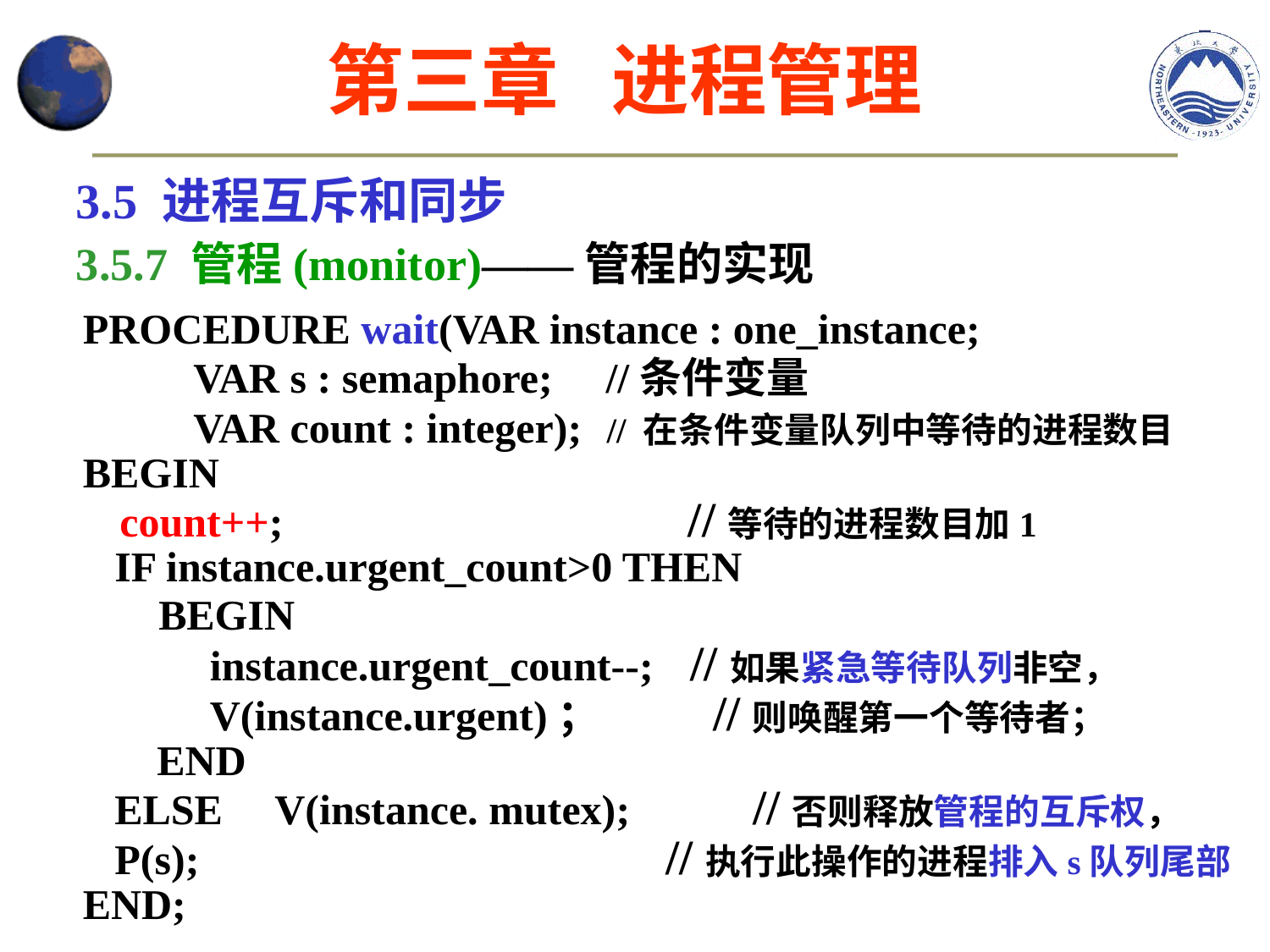

第三章   进程管理
3.5 进程互斥和同步
3.5.7 管程(monitor)——管程的实现
PROCEDURE wait(VAR instance : one_instance;
         VAR s : semaphore;     //条件变量
         VAR count : integer);  // 在条件变量队列中等待的进程数目
BEGIN
   count++;                                 //等待的进程数目加1
   IF instance.urgent_count>0 THEN
       BEGIN
            instance.urgent_count--;   //如果紧急等待队列非空，
            V(instance.urgent)；         //则唤醒第一个等待者；
       END
   ELSE     V(instance. mutex);          //否则释放管程的互斥权，
   P(s);                                      //执行此操作的进程排入s队列尾部
END;